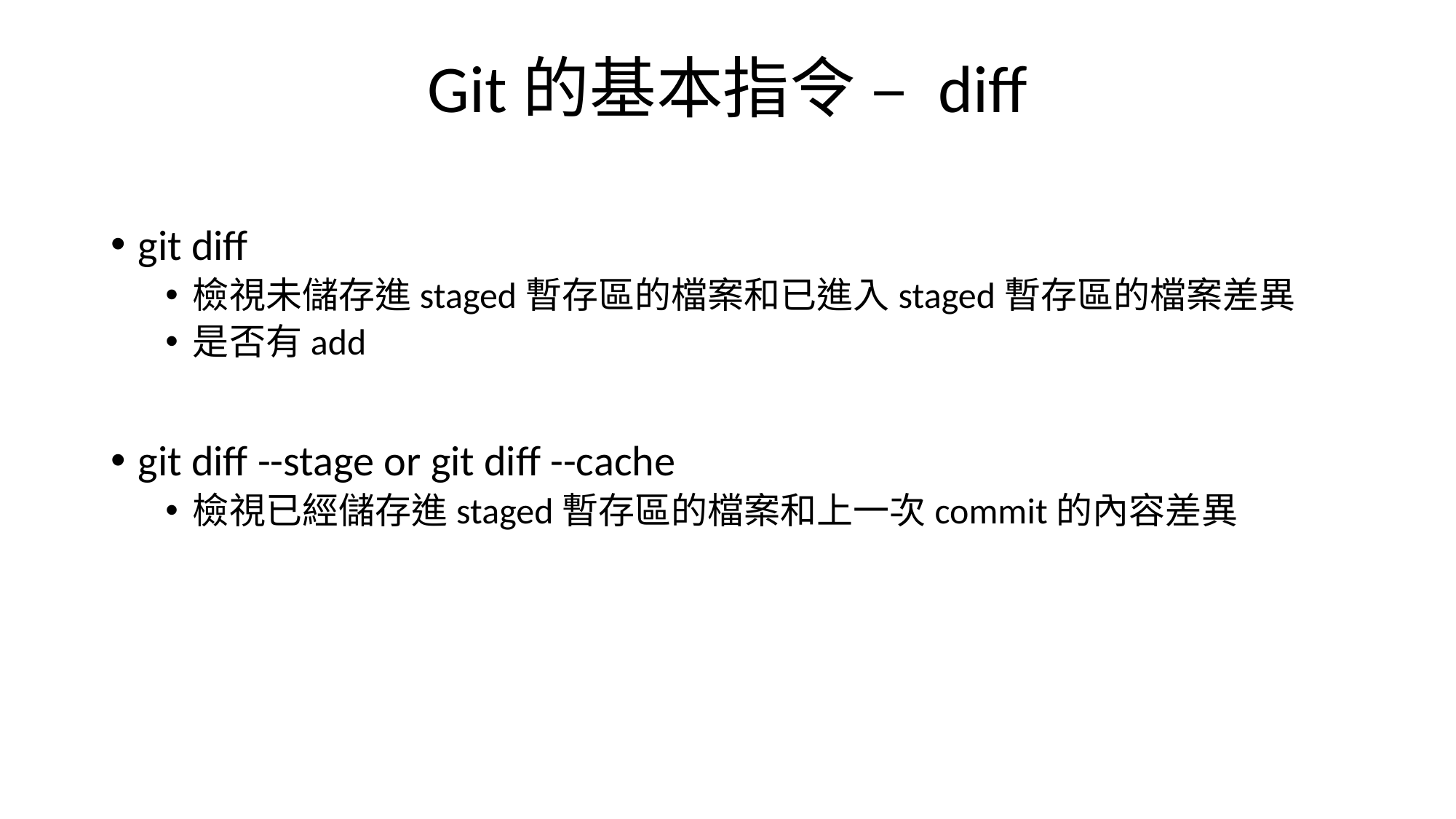

# Git的基本指令 – diff
git diff
檢視未儲存進staged暫存區的檔案和已進入staged暫存區的檔案差異
是否有add

git diff --stage or git diff --cache
檢視已經儲存進staged暫存區的檔案和上一次commit的內容差異